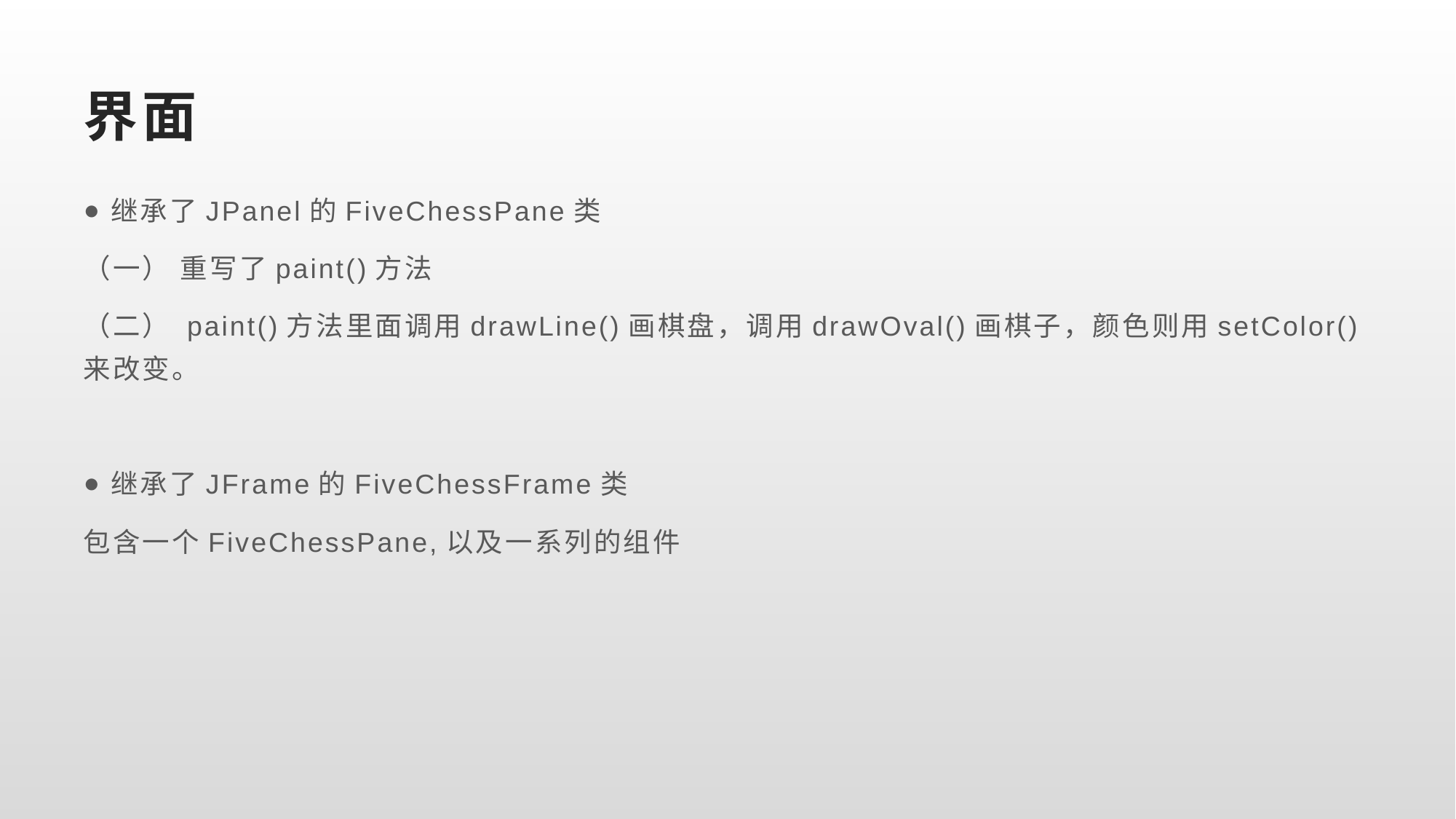

# 界面
继承了JPanel的FiveChessPane类
（一） 重写了paint()方法
（二） paint()方法里面调用drawLine()画棋盘，调用drawOval()画棋子，颜色则用setColor()来改变。

继承了JFrame的FiveChessFrame类
包含一个FiveChessPane,以及一系列的组件